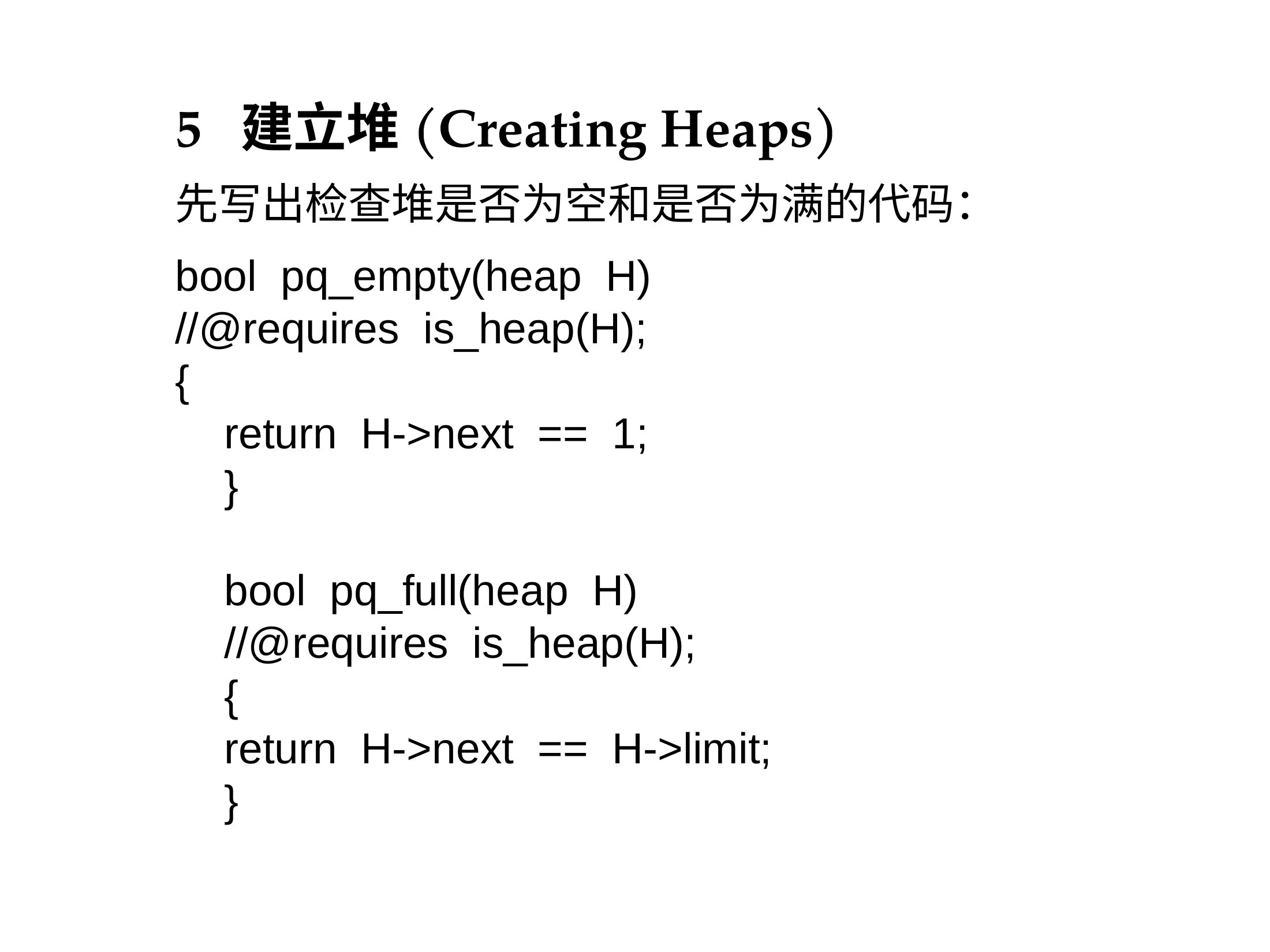

5  建立堆(Creating Heaps)
先写出检查堆是否为空和是否为满的代码：
bool  pq_empty(heap  H)
//@requires  is_heap(H);
{
return  H->next  ==  1;
}

bool  pq_full(heap  H)
//@requires  is_heap(H);
{
return  H->next  ==  H->limit;
}